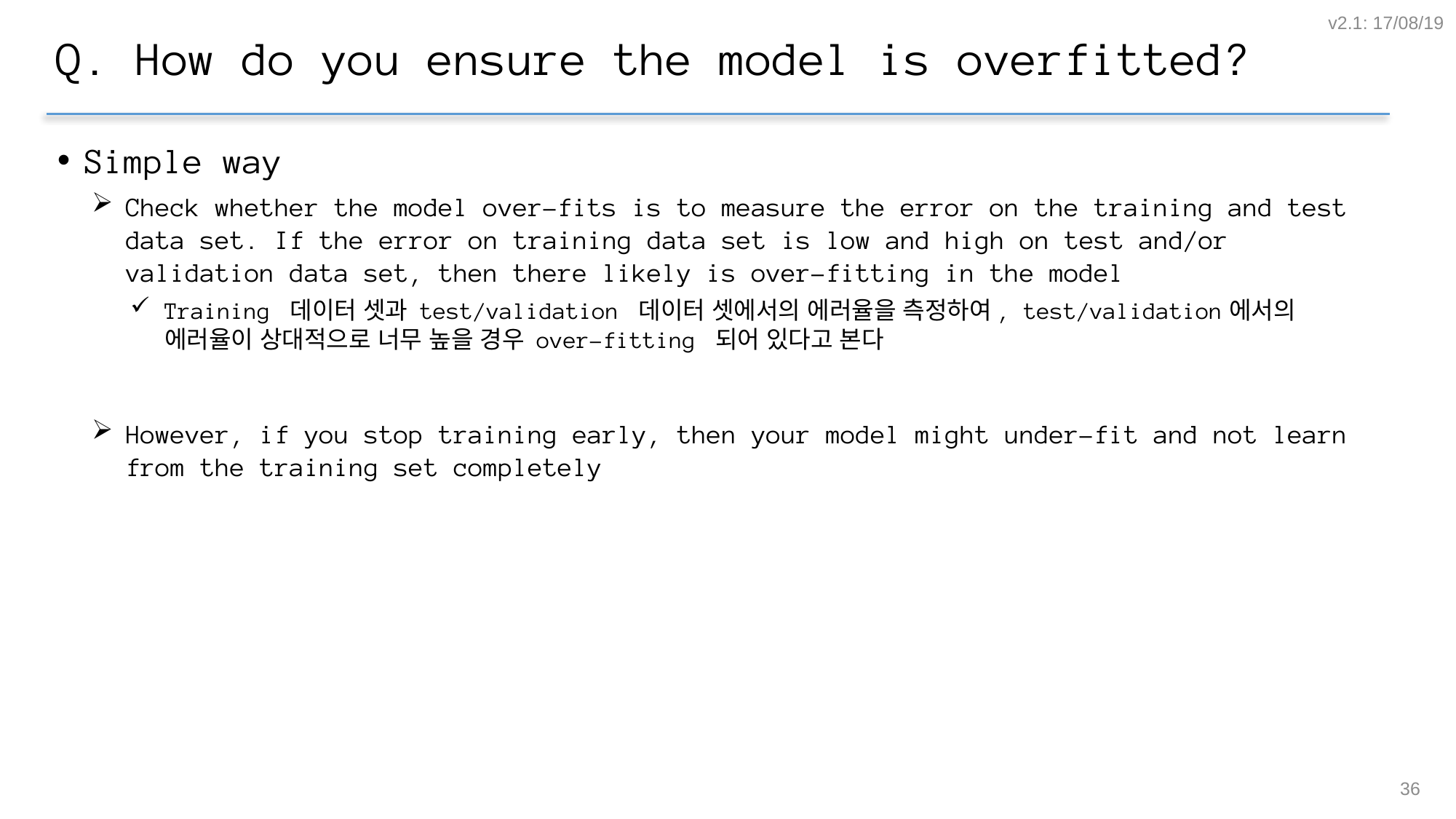

v2.1: 17/08/19
# Q. How do you ensure the model is overfitted?
Simple way
Check whether the model over-fits is to measure the error on the training and test data set. If the error on training data set is low and high on test and/or validation data set, then there likely is over-fitting in the model
Training 데이터 셋과 test/validation 데이터 셋에서의 에러율을 측정하여, test/validation에서의 에러율이 상대적으로 너무 높을 경우 over-fitting 되어 있다고 본다

However, if you stop training early, then your model might under-fit and not learn from the training set completely
36